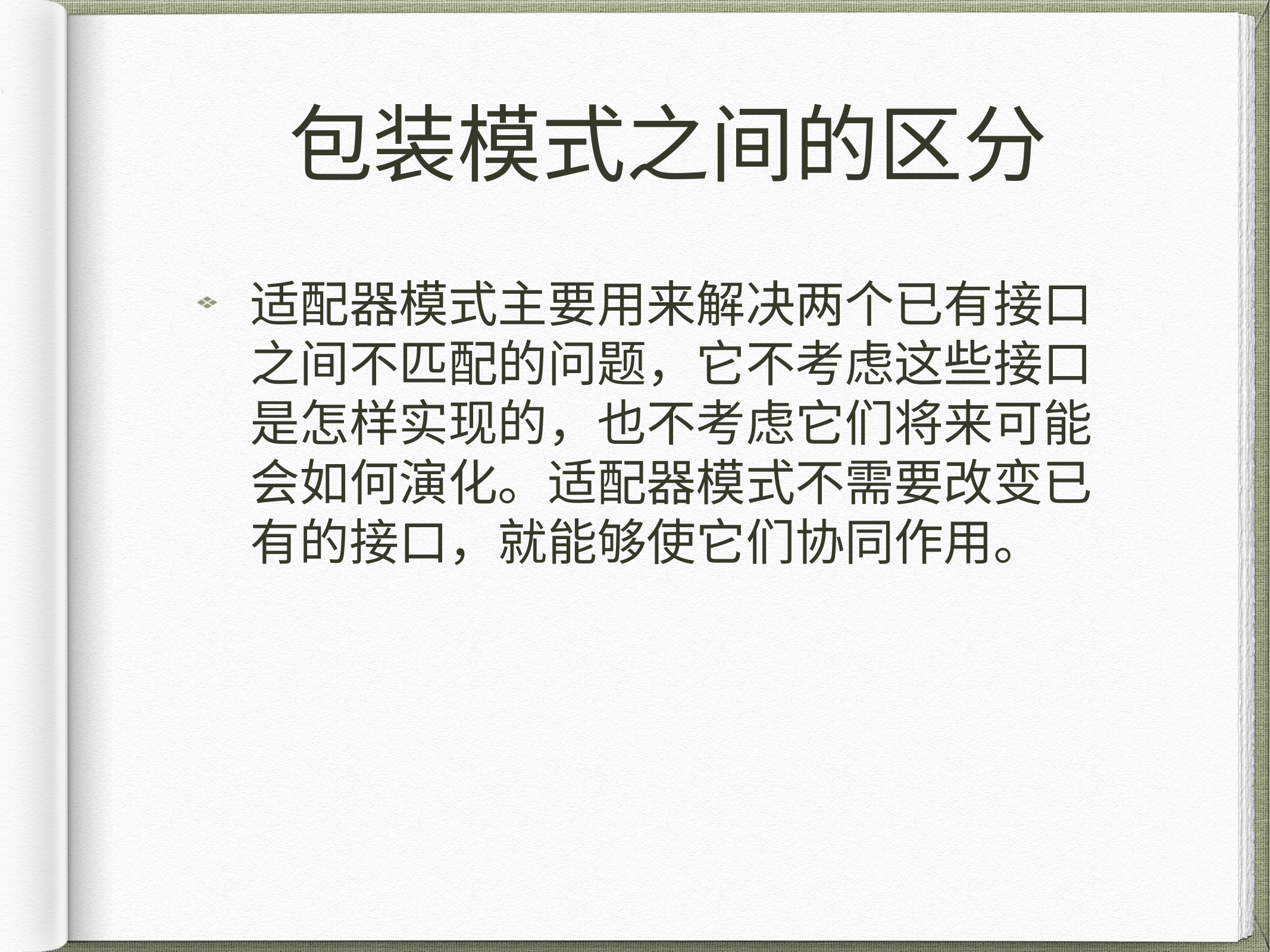

# 包装模式之间的区分
适配器模式主要用来解决两个已有接口之间不匹配的问题，它不考虑这些接口是怎样实现的，也不考虑它们将来可能会如何演化。适配器模式不需要改变已有的接口，就能够使它们协同作用。